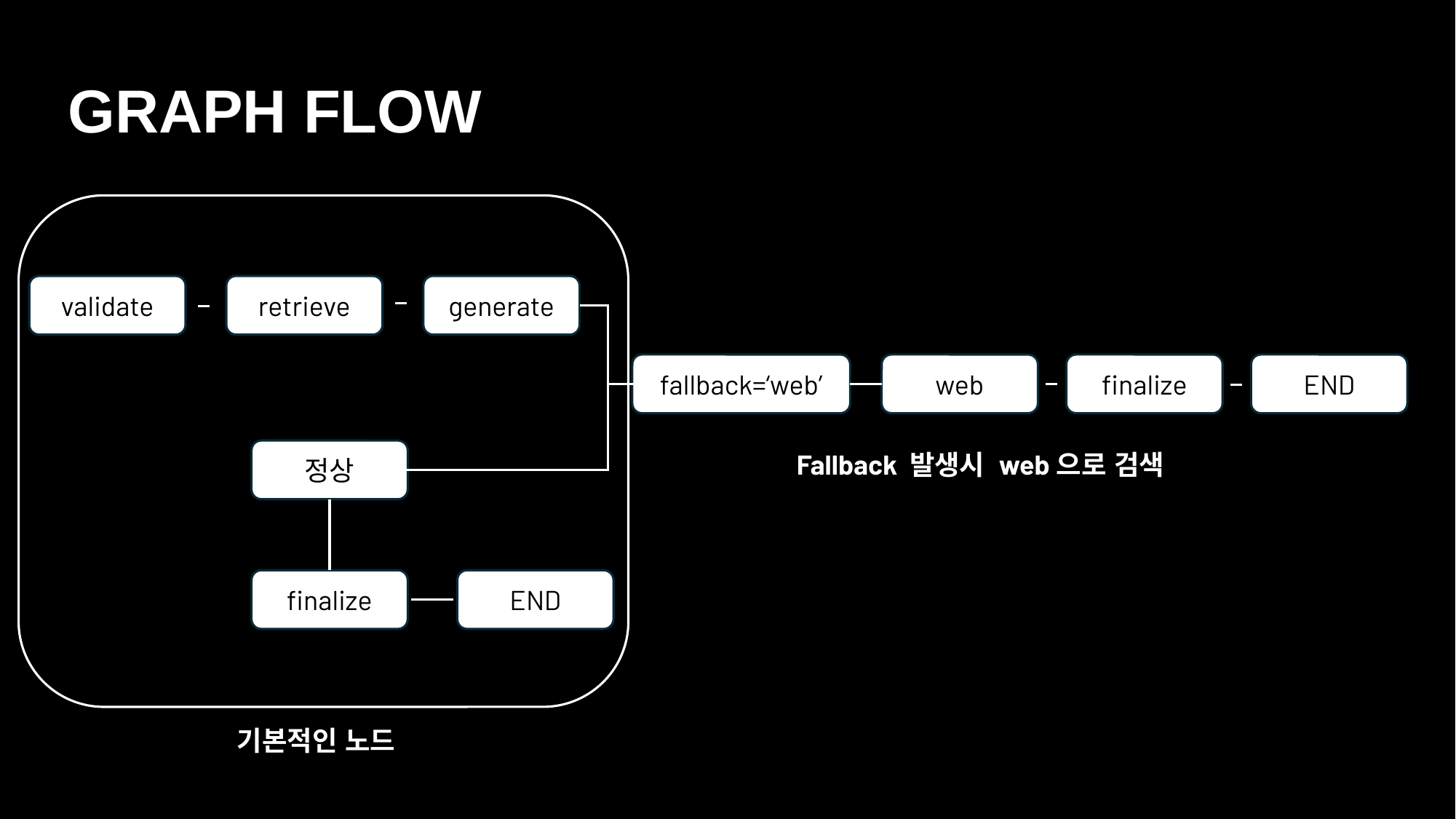

GRAPH FLOW

validate
retrieve
generate
fallback=‘web’
web
finalize
END

정상
Fallback 발생시 web으로 검색
finalize
END
기본적인 노드